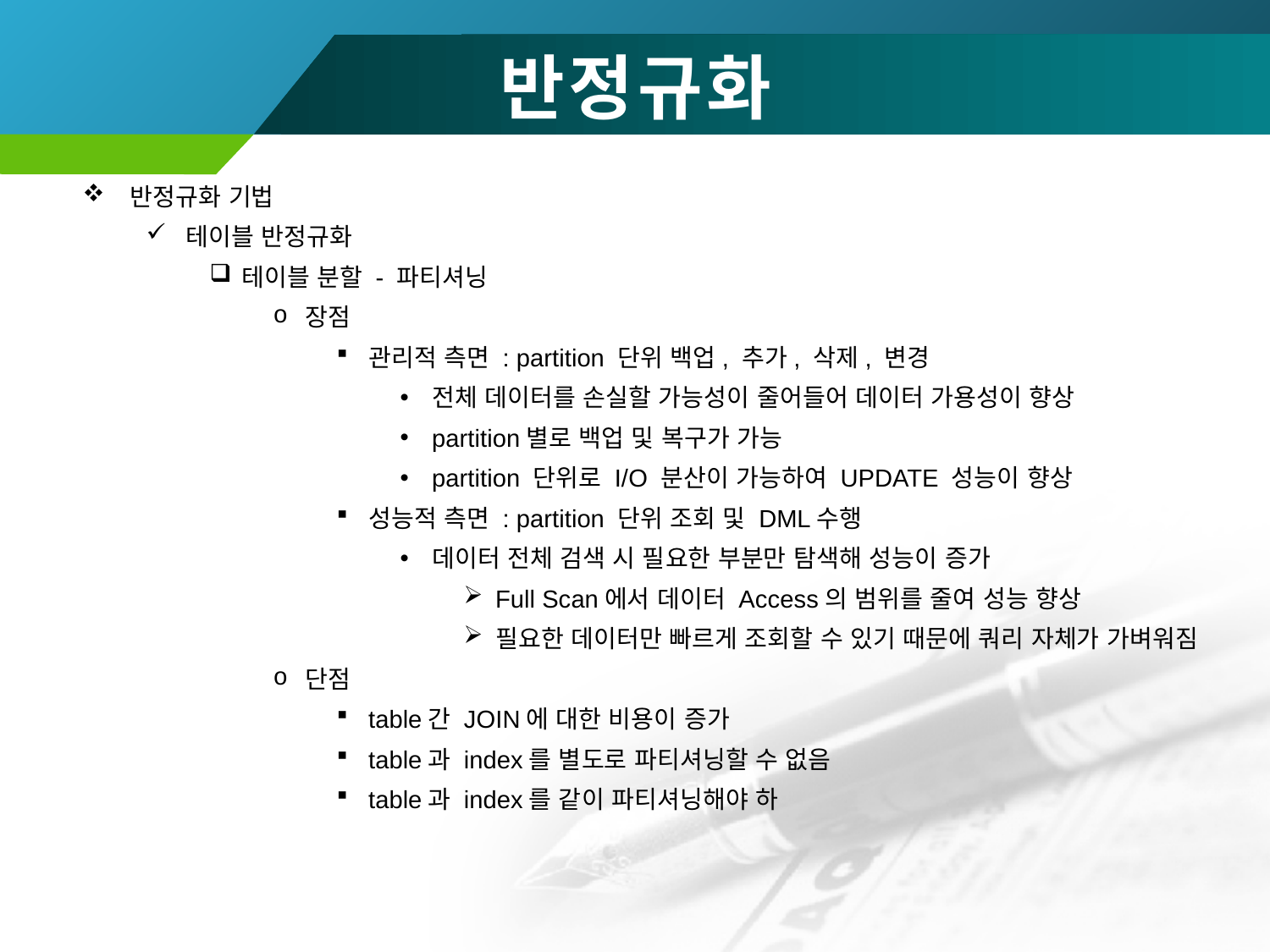

# 반정규화
반정규화 기법
테이블 반정규화
테이블 분할 - 파티셔닝
장점
관리적 측면 : partition 단위 백업, 추가, 삭제, 변경
전체 데이터를 손실할 가능성이 줄어들어 데이터 가용성이 향상
partition별로 백업 및 복구가 가능
partition 단위로 I/O 분산이 가능하여 UPDATE 성능이 향상
성능적 측면 : partition 단위 조회 및 DML수행
데이터 전체 검색 시 필요한 부분만 탐색해 성능이 증가
Full Scan에서 데이터 Access의 범위를 줄여 성능 향상
필요한 데이터만 빠르게 조회할 수 있기 때문에 쿼리 자체가 가벼워짐
단점
table간 JOIN에 대한 비용이 증가
table과 index를 별도로 파티셔닝할 수 없음
table과 index를 같이 파티셔닝해야 하